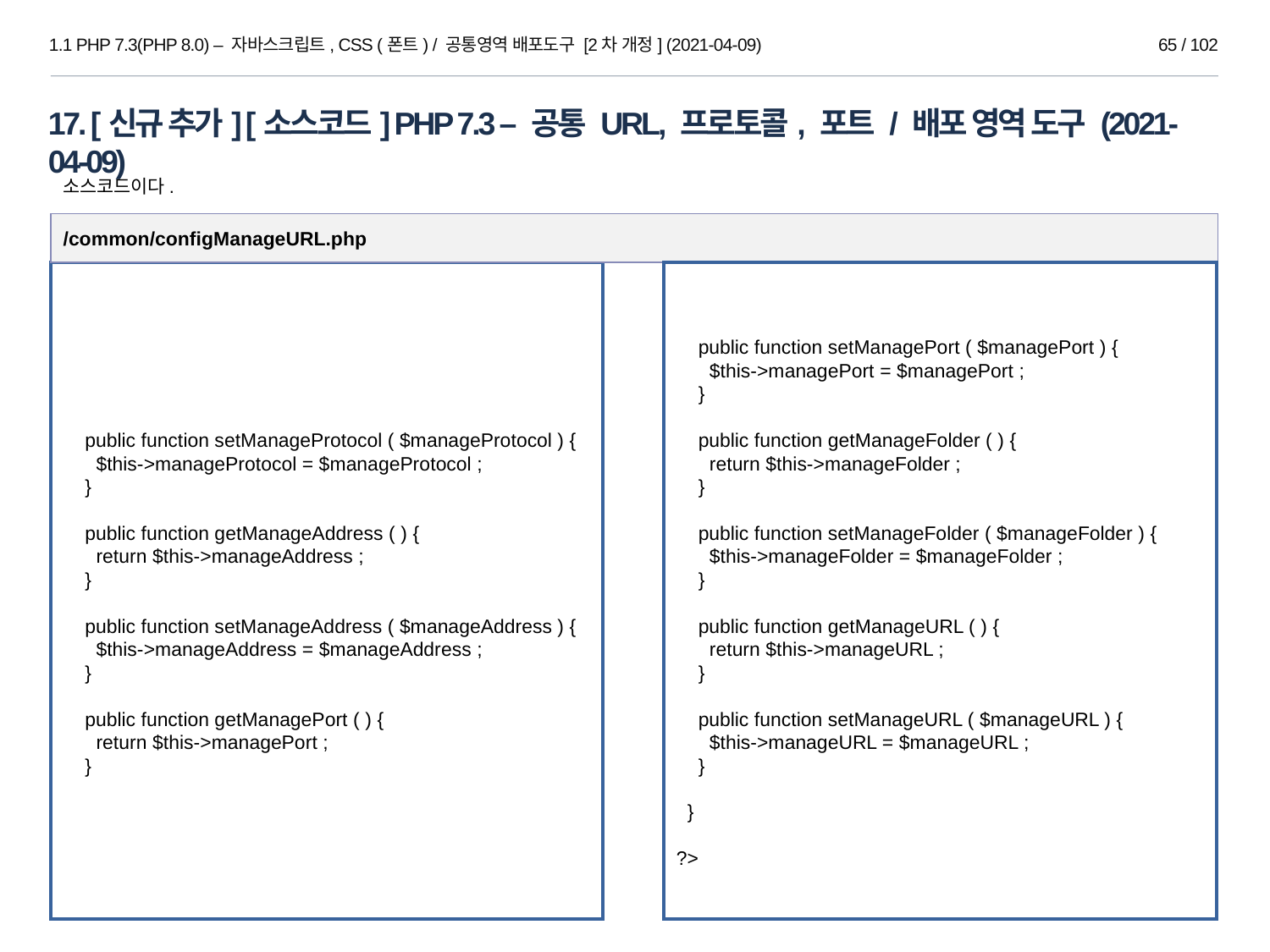

1.1 PHP 7.3(PHP 8.0) – 자바스크립트, CSS (폰트) / 공통영역 배포도구 [2차 개정] (2021-04-09)
65 / 102

17. [신규 추가] [소스코드] PHP 7.3 – 공통 URL, 프로토콜, 포트 / 배포 영역 도구 (2021-04-09)
소스코드이다.
/common/configManageURL.php

    public function setManagePort ( $managePort ) {
      $this->managePort = $managePort ;
    }

    public function getManageFolder ( ) {
      return $this->manageFolder ;
    }

    public function setManageFolder ( $manageFolder ) {
      $this->manageFolder = $manageFolder ;
    }

    public function getManageURL ( ) {
      return $this->manageURL ;
    }

    public function setManageURL ( $manageURL ) {
      $this->manageURL = $manageURL ;
    }

  }

?>

    public function setManageProtocol ( $manageProtocol ) {
      $this->manageProtocol = $manageProtocol ;
    }

    public function getManageAddress ( ) {
      return $this->manageAddress ;
    }

    public function setManageAddress ( $manageAddress ) {
      $this->manageAddress = $manageAddress ;
    }

    public function getManagePort ( ) {
      return $this->managePort ;
    }